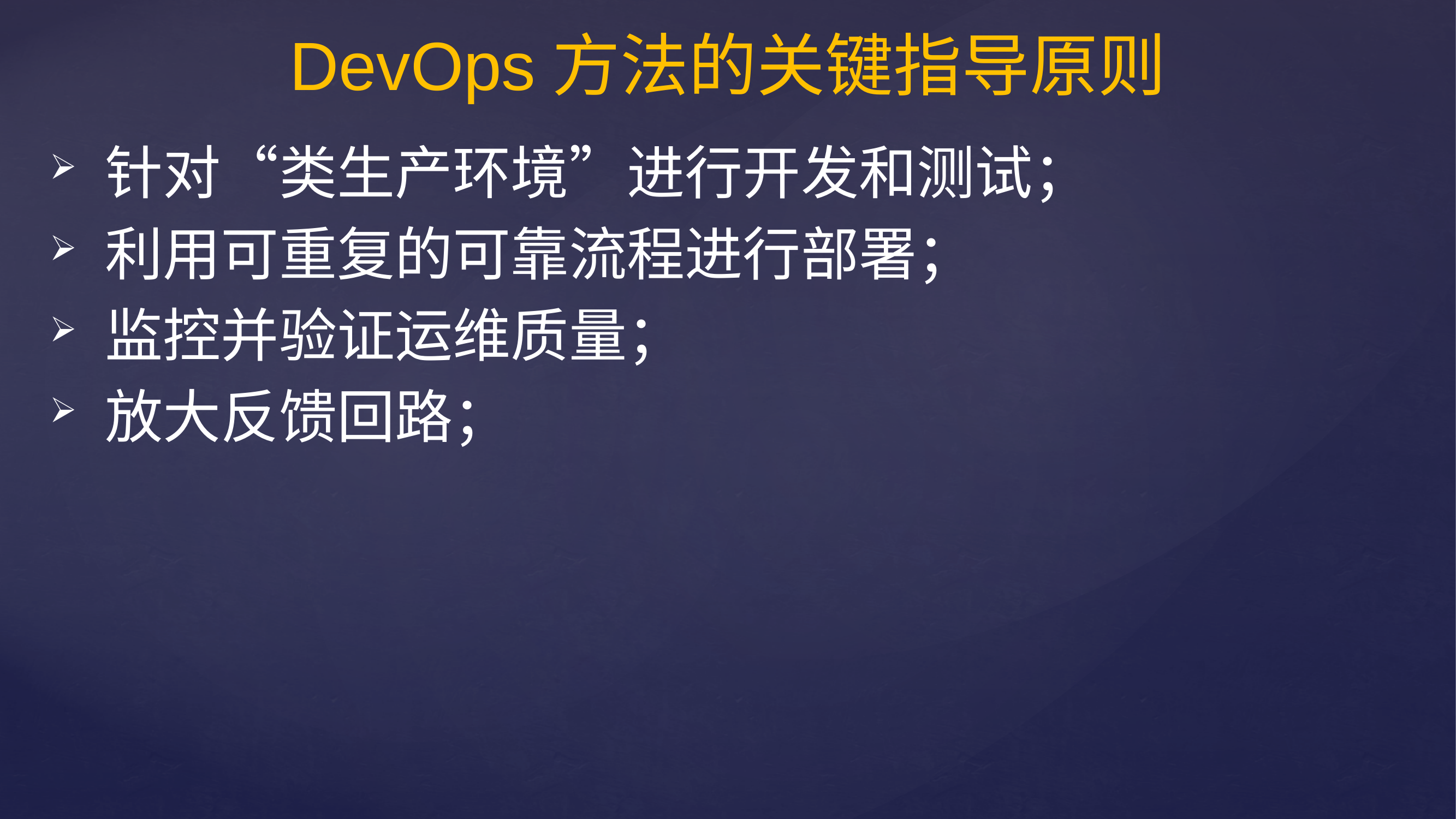

# DevOps方法的关键指导原则
针对“类生产环境”进行开发和测试；
利用可重复的可靠流程进行部署；
监控并验证运维质量；
放大反馈回路；